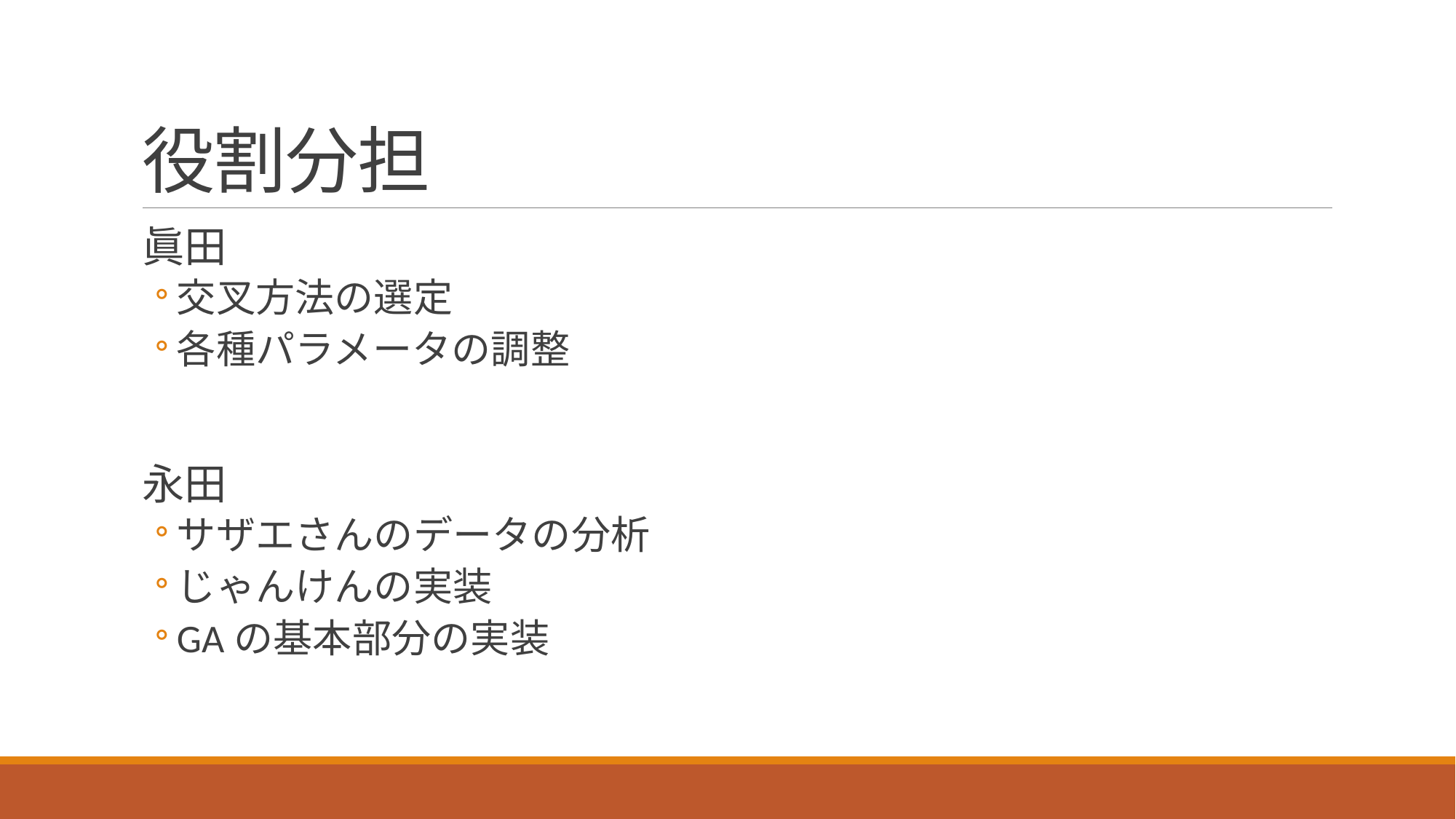

# 役割分担
眞田
交叉方法の選定
各種パラメータの調整

永田
サザエさんのデータの分析
じゃんけんの実装
GAの基本部分の実装